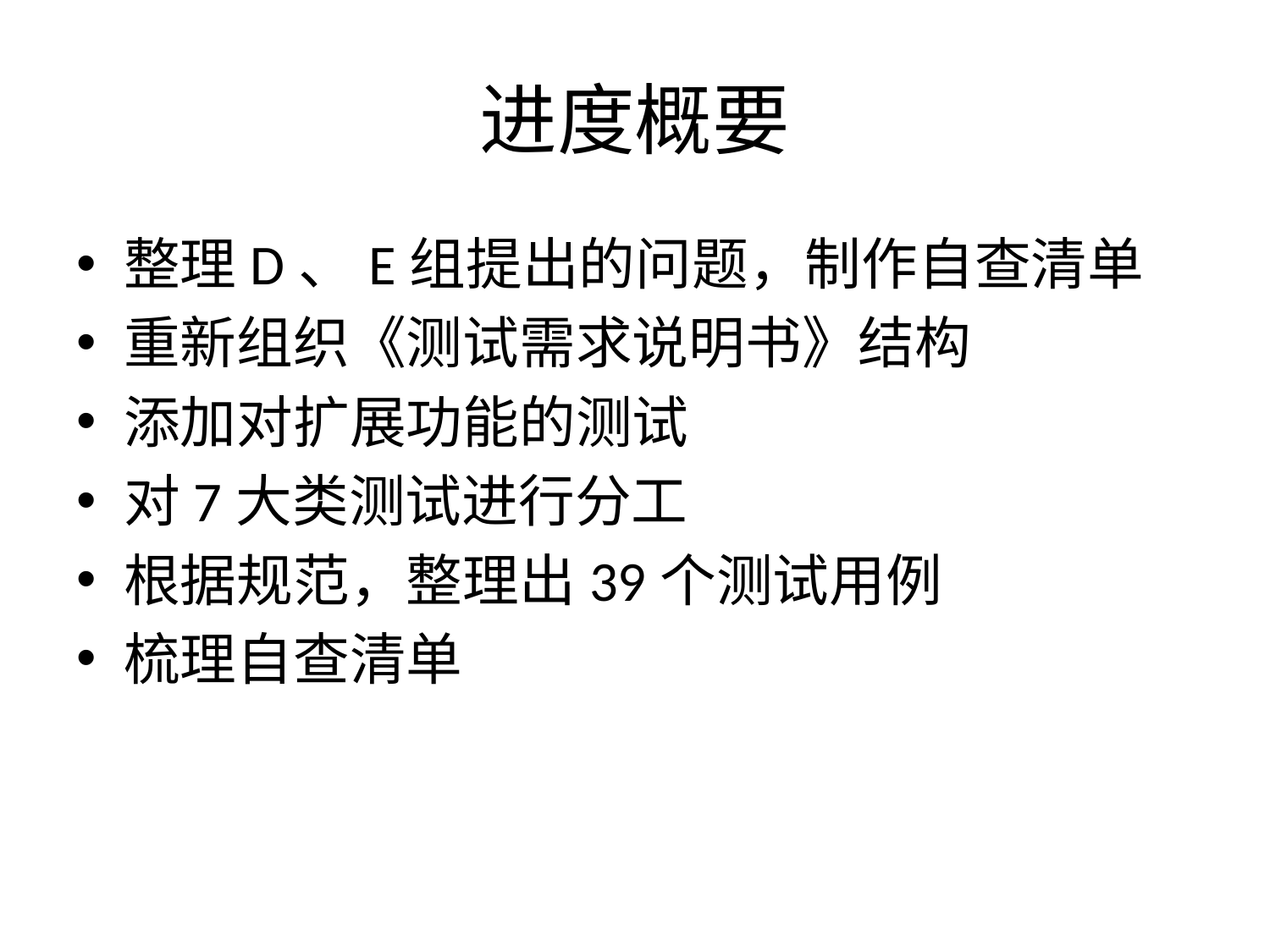

# 进度概要
整理D、E组提出的问题，制作自查清单
重新组织《测试需求说明书》结构
添加对扩展功能的测试
对7大类测试进行分工
根据规范，整理出39个测试用例
梳理自查清单